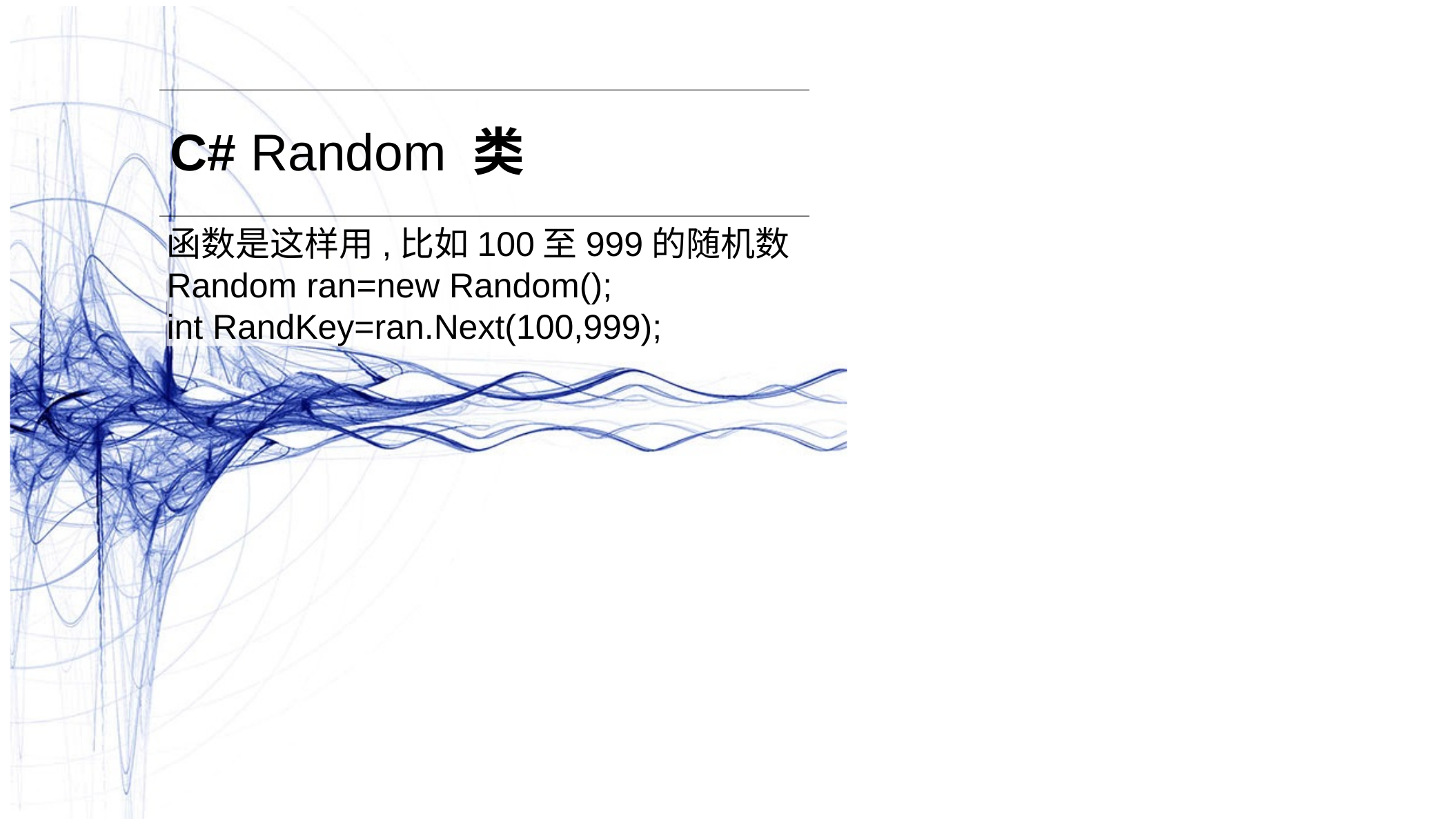

C# Random 类

函数是这样用,比如100至999的随机数 
Random ran=new Random(); 
int RandKey=ran.Next(100,999);